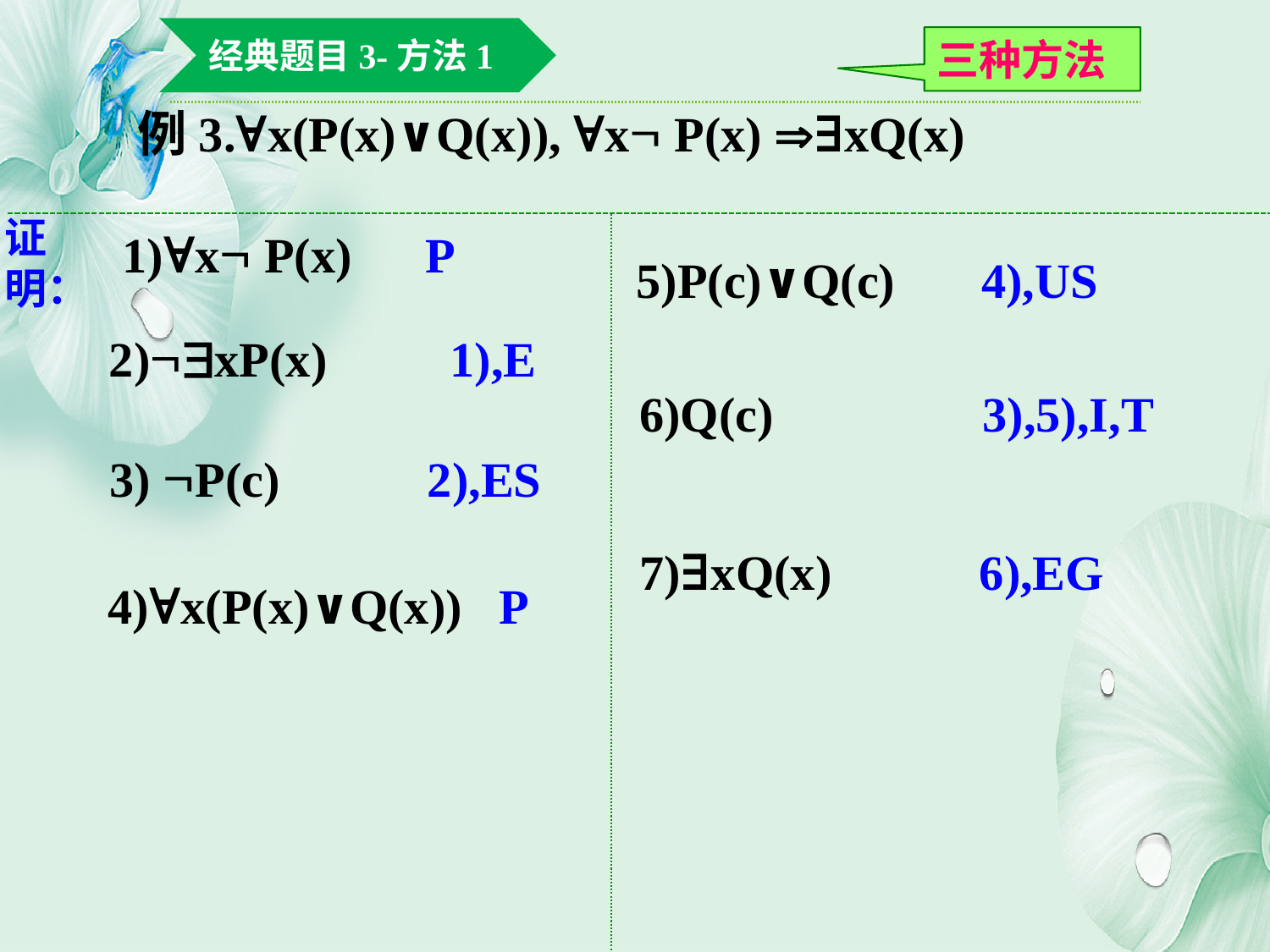

经典题目3-方法1
三种方法
例3.∀x(P(x)∨Q(x)), ∀x¬ P(x) ⇒∃xQ(x)
证明：
1)∀x¬ P(x)      P
5)P(c)∨Q(c)       4),US
2)¬∃xP(x)          1),E
6)Q(c)                 3),5),I,T
3) ¬P(c)            2),ES
7)∃xQ(x)            6),EG
4)∀x(P(x)∨Q(x))   P